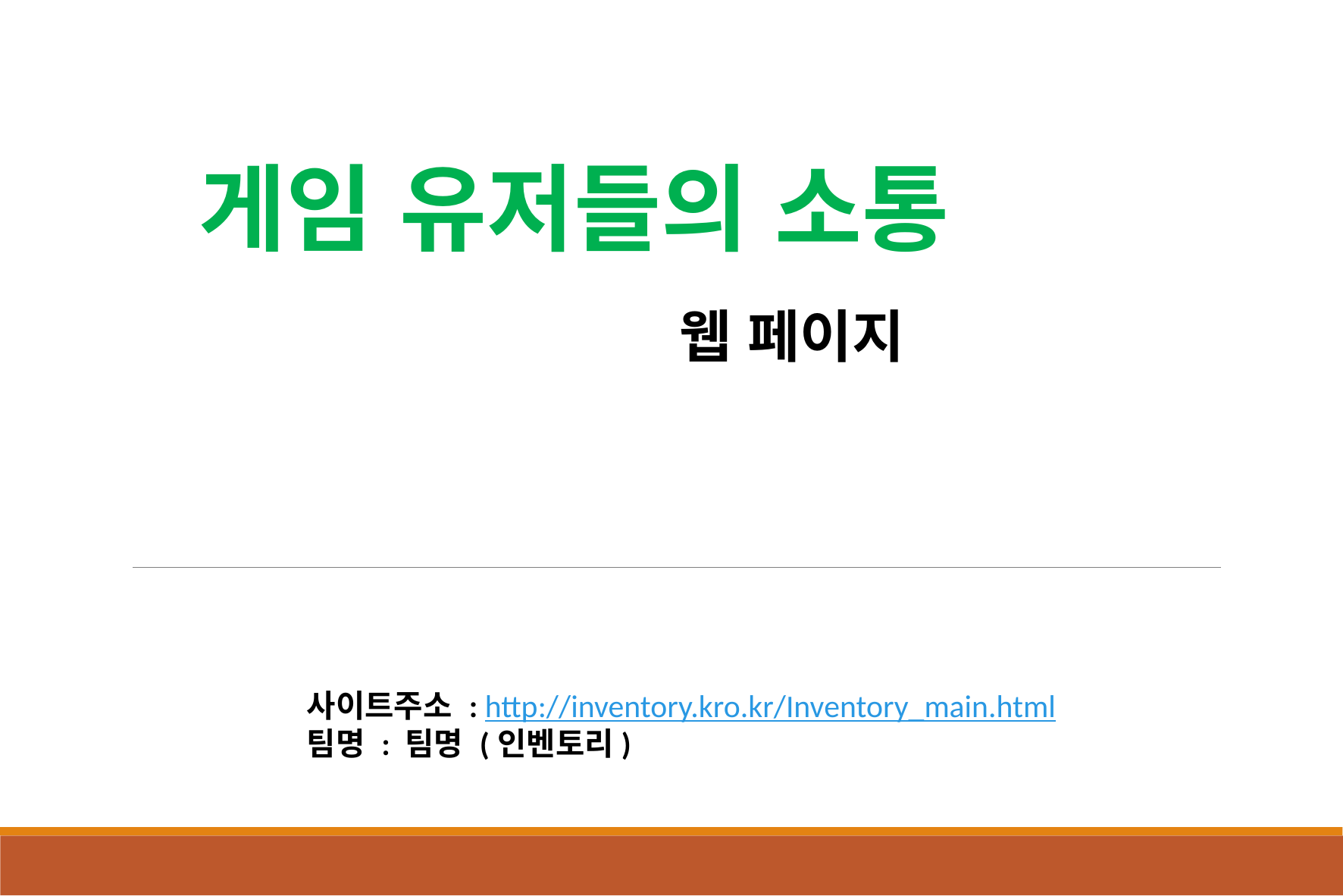

게임 유저들의 소통
                  웹 페이지
사이트주소 : http://inventory.kro.kr/Inventory_main.html
팀명 : 팀명 (인벤토리)